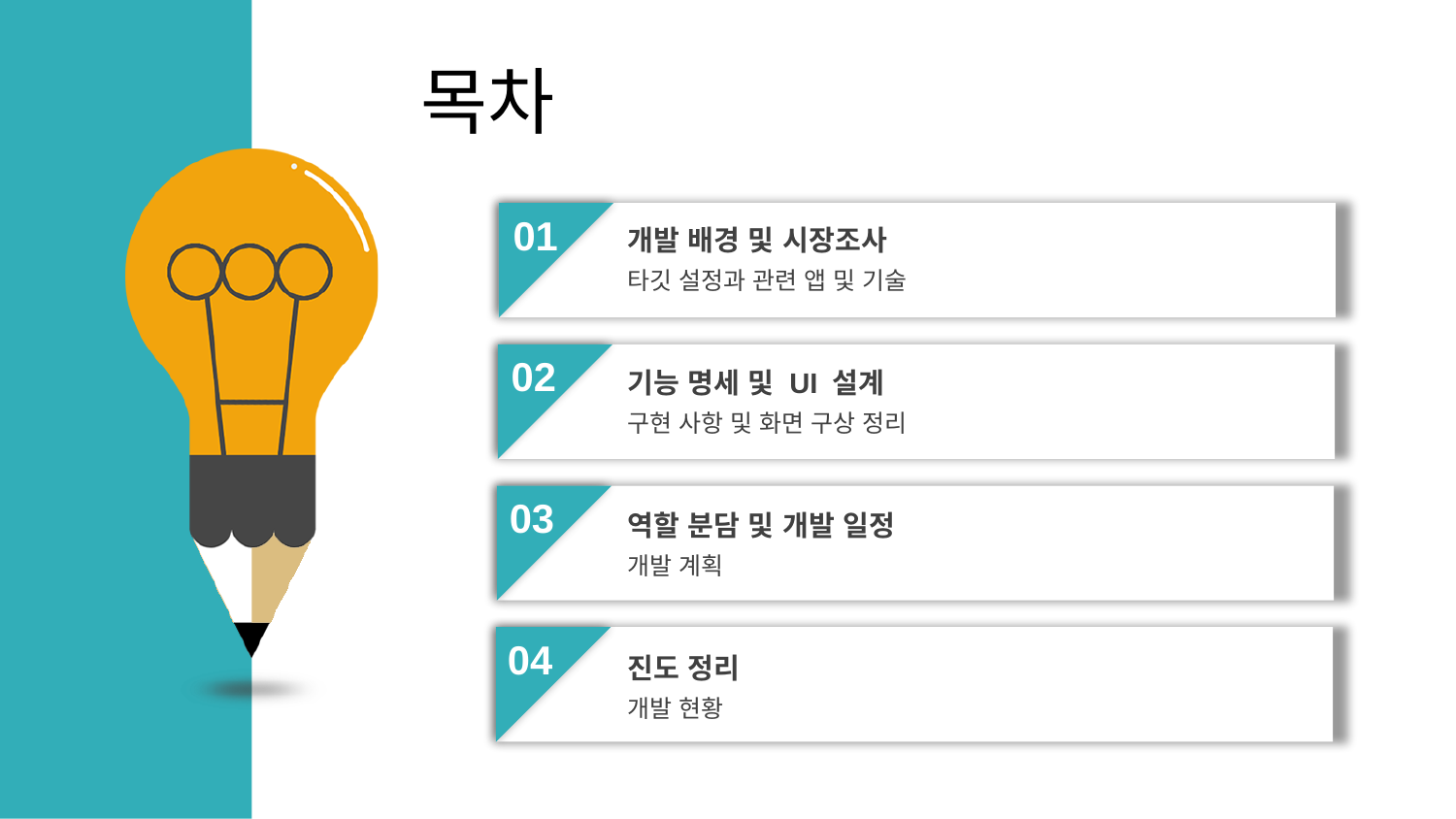

목차

01
개발 배경 및 시장조사
타깃 설정과 관련 앱 및 기술
02

기능 명세 및 UI 설계
구현 사항 및 화면 구상 정리
03

역할 분담 및 개발 일정
개발 계획

04
진도 정리
개발 현황